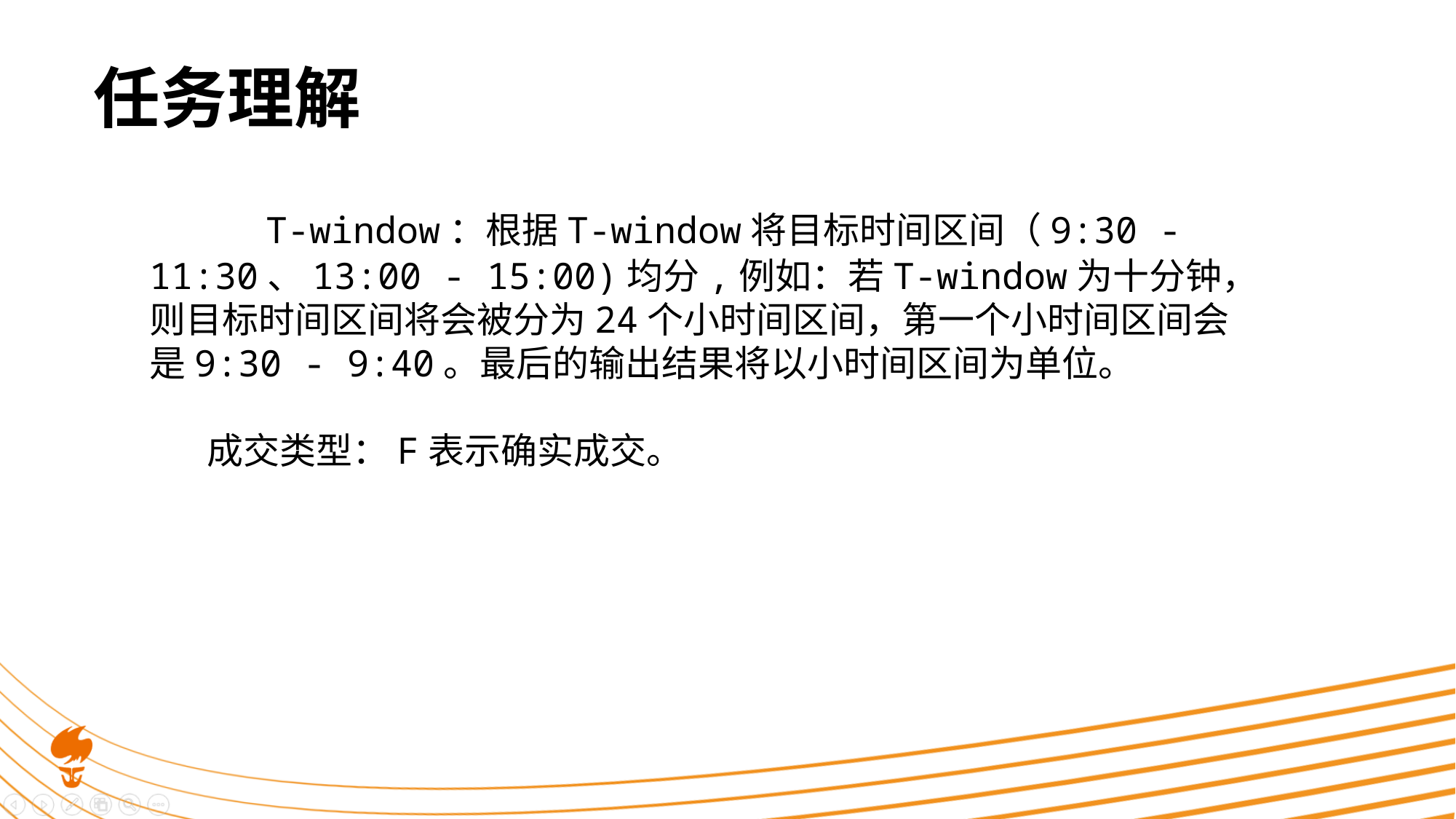

任务理解

    T-window：根据T-window将目标时间区间（9:30 - 11:30、13:00 - 15:00)均分,例如：若T-window为十分钟，则目标时间区间将会被分为24个小时间区间，第一个小时间区间会是9:30 - 9:40。最后的输出结果将以小时间区间为单位。

      成交类型：F表示确实成交。